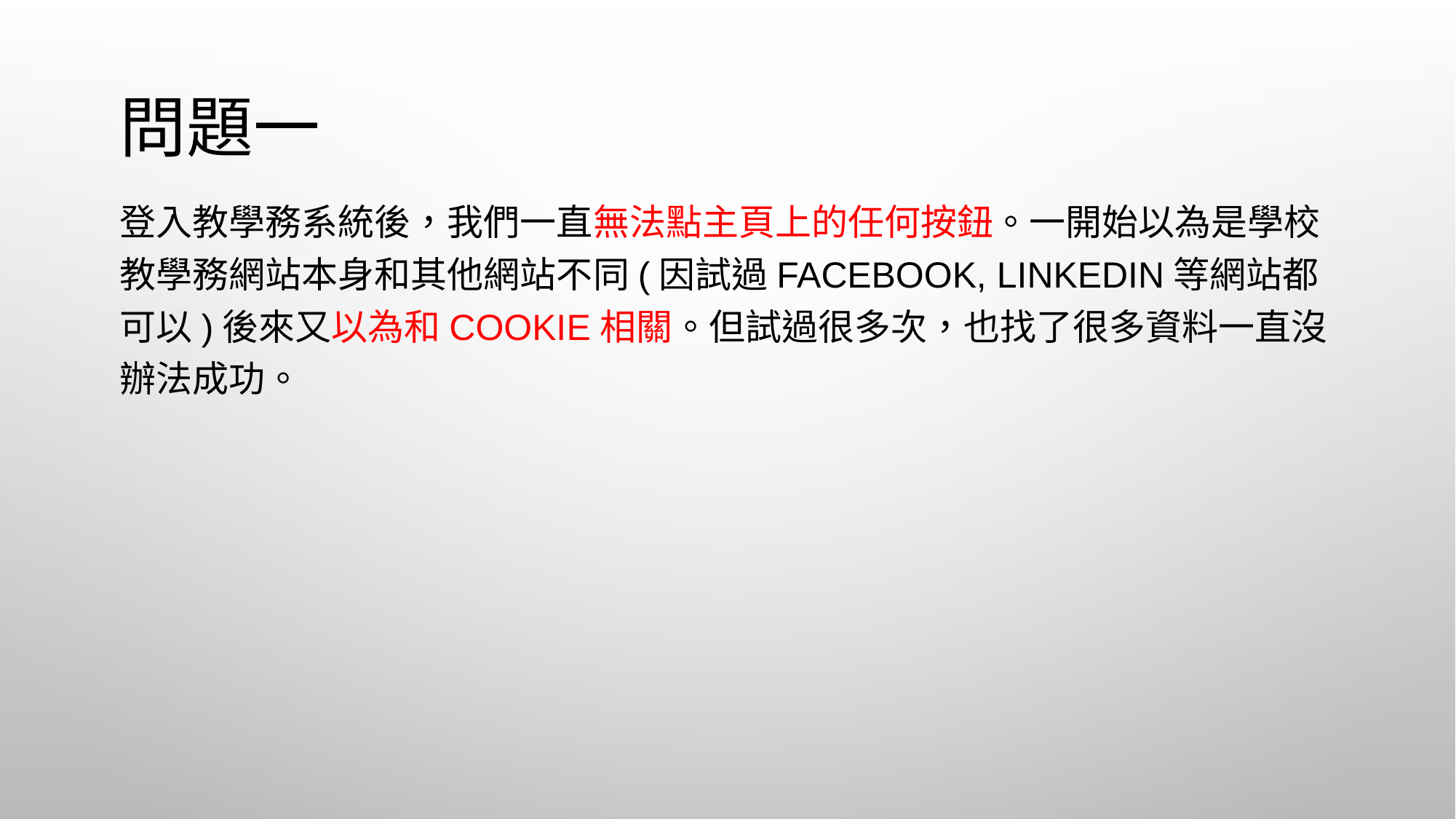

# 問題一
登入教學務系統後，我們一直無法點主頁上的任何按鈕。一開始以為是學校教學務網站本身和其他網站不同(因試過FACEBOOK, LINKEDIN等網站都可以)後來又以為和COOKIE相關。但試過很多次，也找了很多資料一直沒辦法成功。